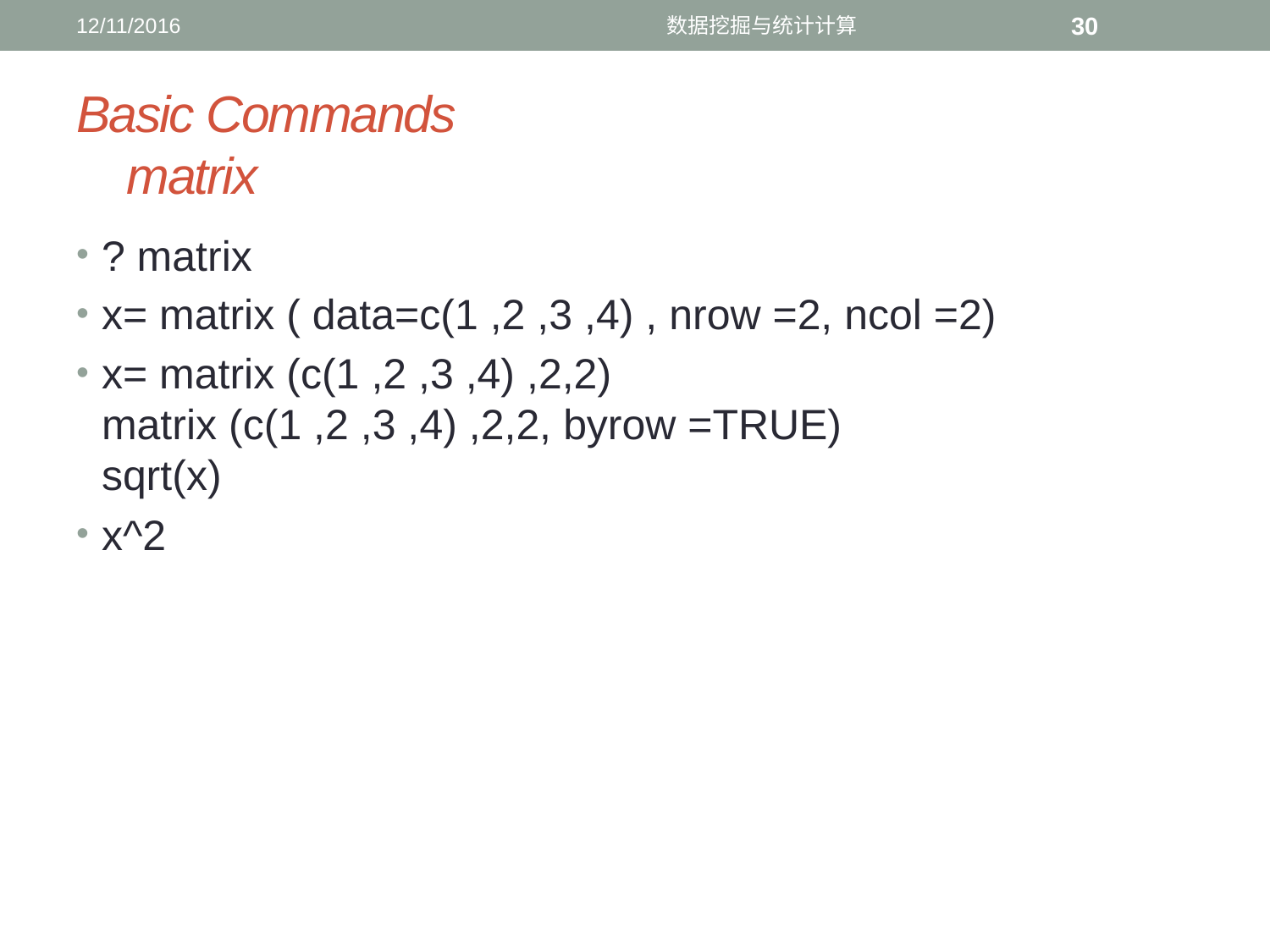

12/11/2016
数据挖掘与统计计算
30
# Basic Commands matrix
? matrix
x= matrix ( data=c(1 ,2 ,3 ,4) , nrow =2, ncol =2)
x= matrix (c(1 ,2 ,3 ,4) ,2,2)
matrix (c(1 ,2 ,3 ,4) ,2,2, byrow =TRUE)
sqrt(x)
x^2